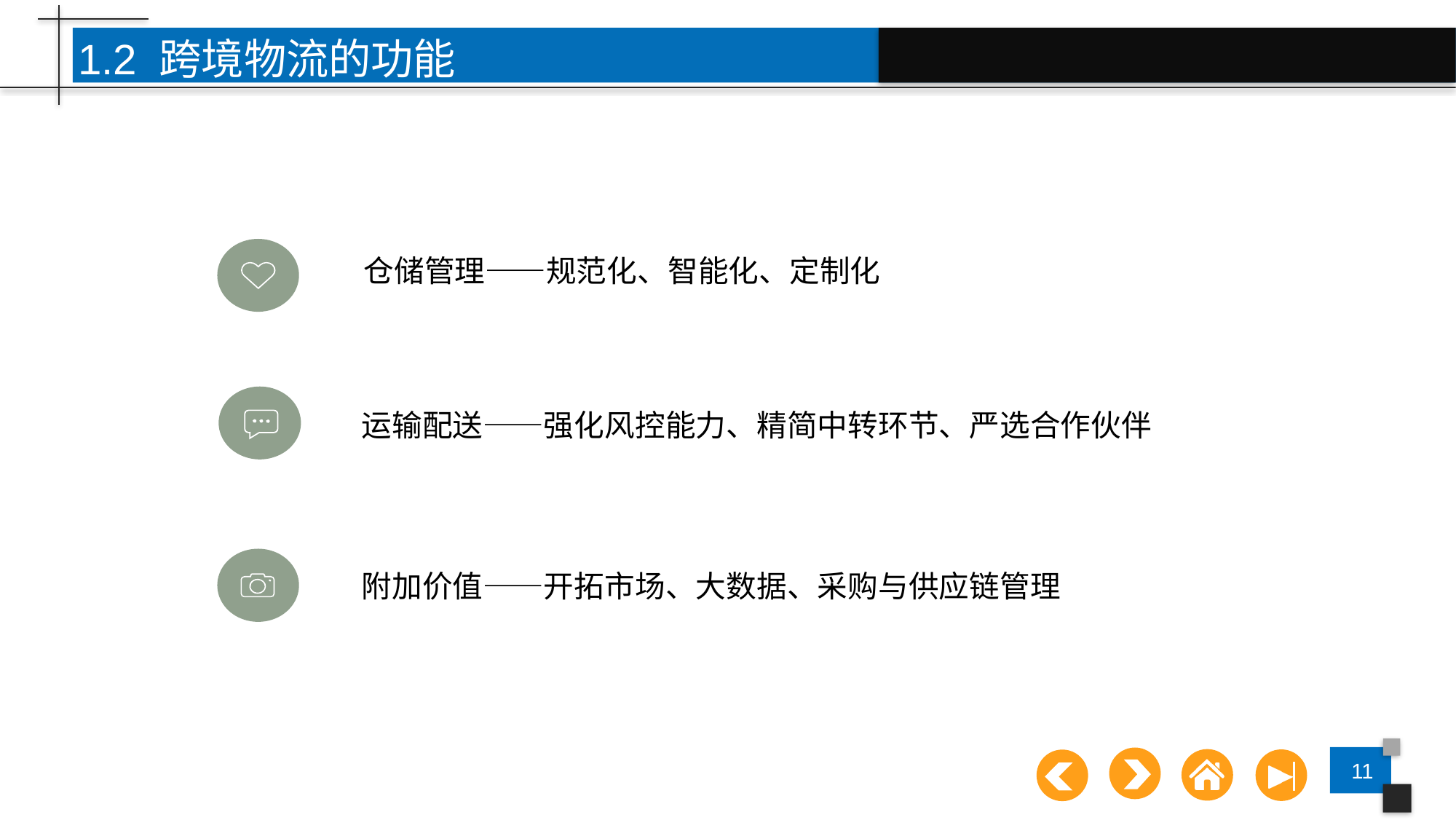

1.2 跨境物流的功能

仓储管理——规范化、智能化、定制化
运输配送——强化风控能力、精简中转环节、严选合作伙伴
附加价值——开拓市场、大数据、采购与供应链管理